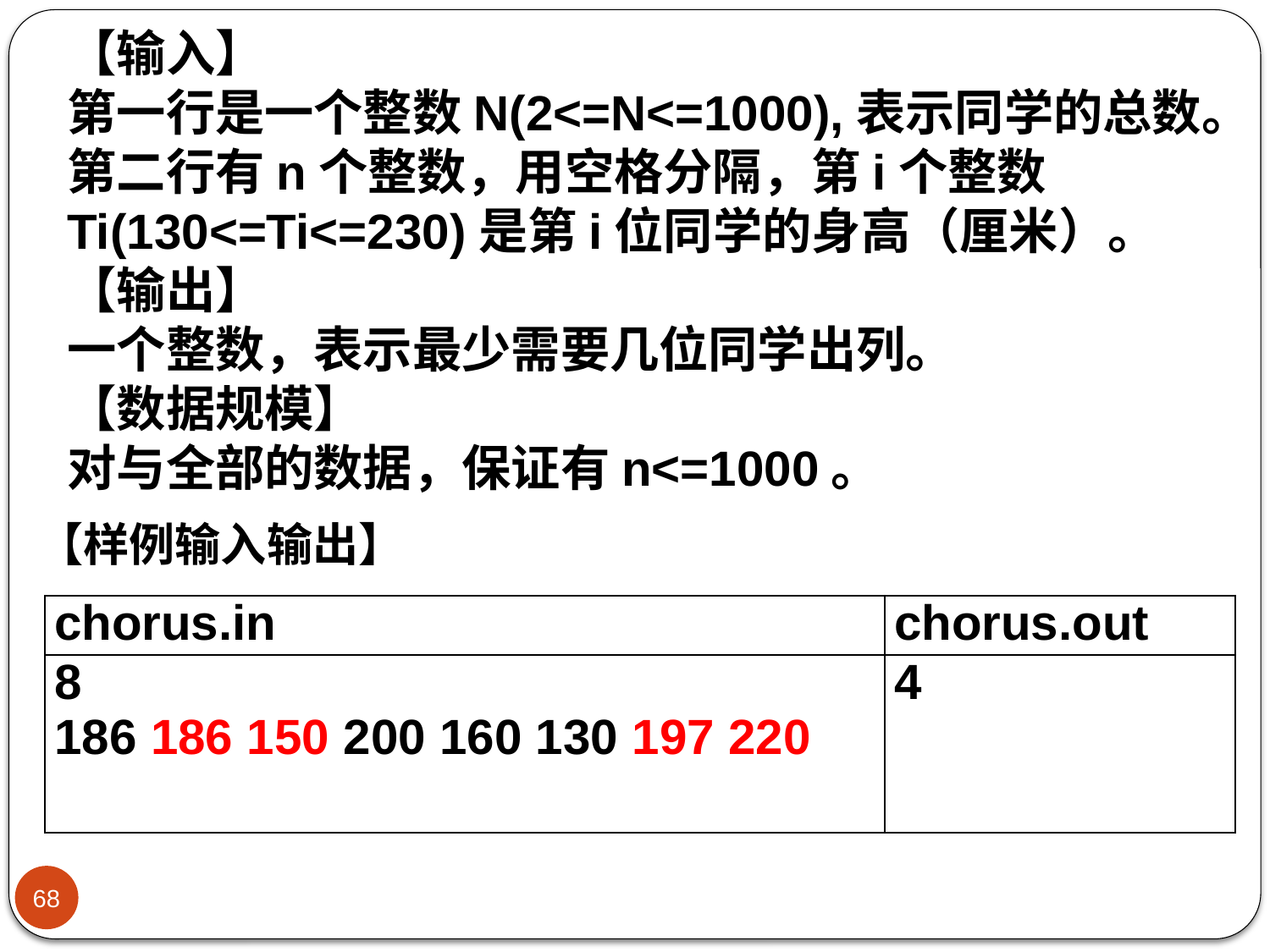

【输入】
第一行是一个整数N(2<=N<=1000),表示同学的总数。
第二行有n个整数，用空格分隔，第i个整数Ti(130<=Ti<=230)是第i位同学的身高（厘米）。
【输出】
一个整数，表示最少需要几位同学出列。
【数据规模】
对与全部的数据，保证有n<=1000。
【样例输入输出】

| chorus.in | chorus.out |
| --- | --- |
| 8 186 186 150 200 160 130 197 220 | 4 |
68